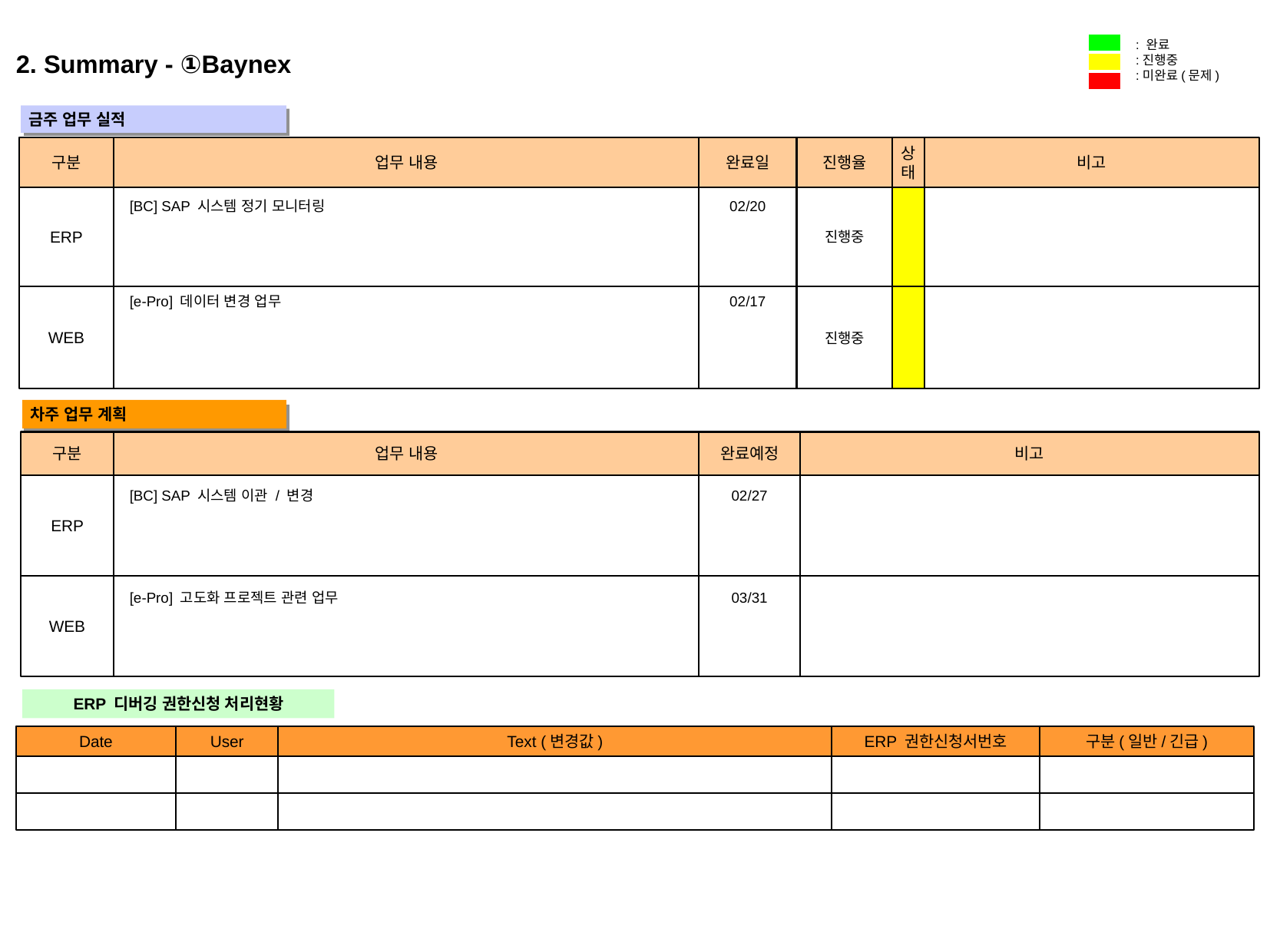

: 완료
:진행중
:미완료(문제)
2. Summary - ①Baynex

 금주 업무 실적
" "
구분
업무 내용
완료일
진행율
상
태
비고

ERP

진행중

[BC] SAP 시스템 정기 모니터링
02/20

WEB

진행중

[e-Pro] 데이터 변경 업무
02/17

 차주 업무 계획
" "
구분
업무 내용
완료예정
비고
ERP

[BC] SAP 시스템 이관 / 변경
02/27

WEB

[e-Pro] 고도화 프로젝트 관련 업무
03/31

ERP 디버깅 권한신청 처리현황
Date
User
Text (변경값)
ERP 권한신청서번호
구분(일반/긴급)